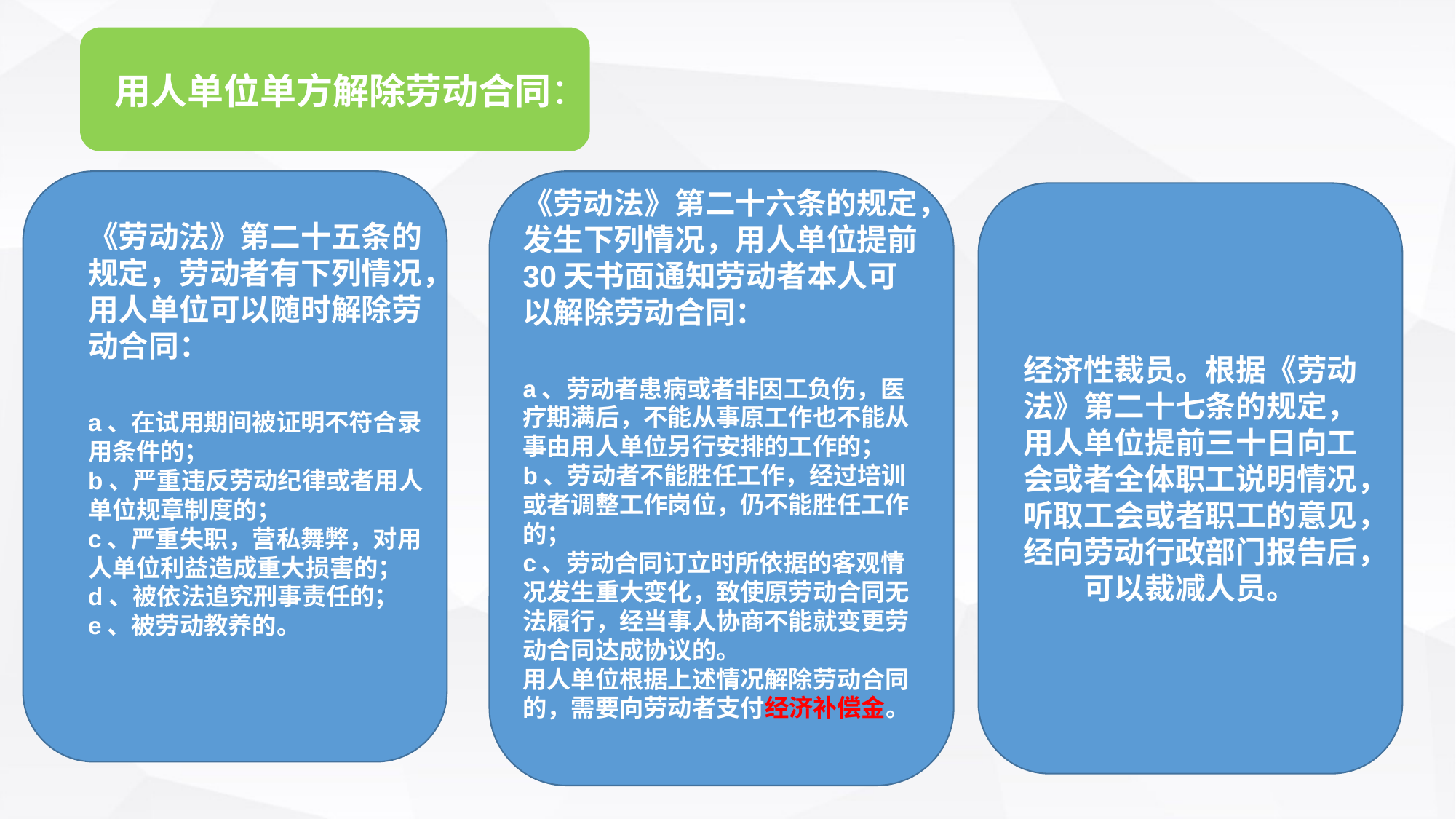

用人单位单方解除劳动合同：

《劳动法》第二十六条的规定，发生下列情况，用人单位提前30天书面通知劳动者本人可以解除劳动合同：

a、劳动者患病或者非因工负伤，医疗期满后，不能从事原工作也不能从事由用人单位另行安排的工作的；
b、劳动者不能胜任工作，经过培训或者调整工作岗位，仍不能胜任工作的；
c、劳动合同订立时所依据的客观情况发生重大变化，致使原劳动合同无法履行，经当事人协商不能就变更劳动合同达成协议的。
用人单位根据上述情况解除劳动合同的，需要向劳动者支付经济补偿金。

经济性裁员。根据《劳动法》第二十七条的规定，用人单位提前三十日向工会或者全体职工说明情况，听取工会或者职工的意见，经向劳动行政部门报告后，可以裁减人员。
《劳动法》第二十五条的规定，劳动者有下列情况，用人单位可以随时解除劳动合同：

a、在试用期间被证明不符合录用条件的；
b、严重违反劳动纪律或者用人单位规章制度的；
c、严重失职，营私舞弊，对用人单位利益造成重大损害的；
d、被依法追究刑事责任的；
e、被劳动教养的。